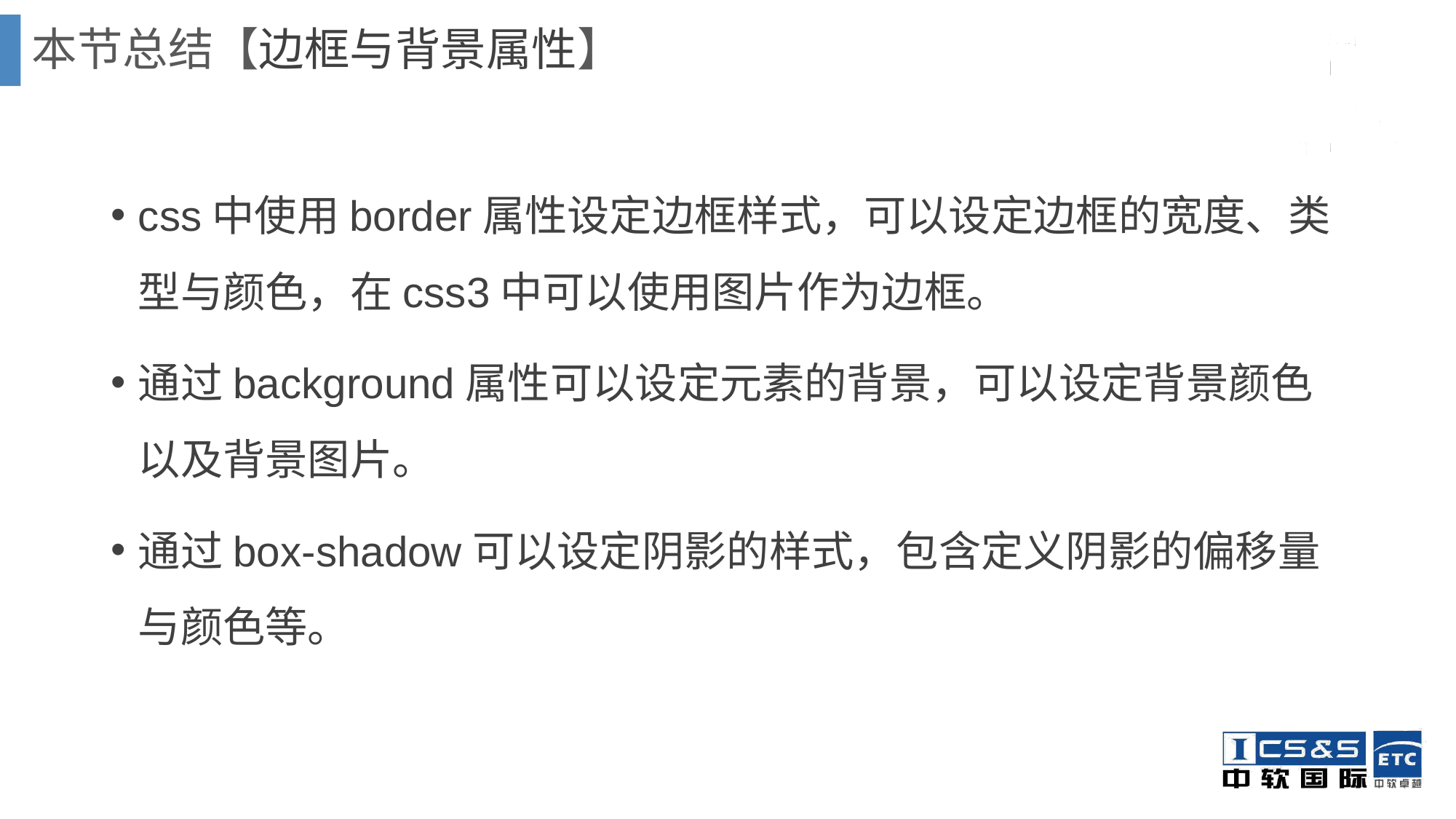

# 本节总结【边框与背景属性】
css中使用border属性设定边框样式，可以设定边框的宽度、类型与颜色，在css3中可以使用图片作为边框。
通过background属性可以设定元素的背景，可以设定背景颜色以及背景图片。
通过box-shadow可以设定阴影的样式，包含定义阴影的偏移量与颜色等。